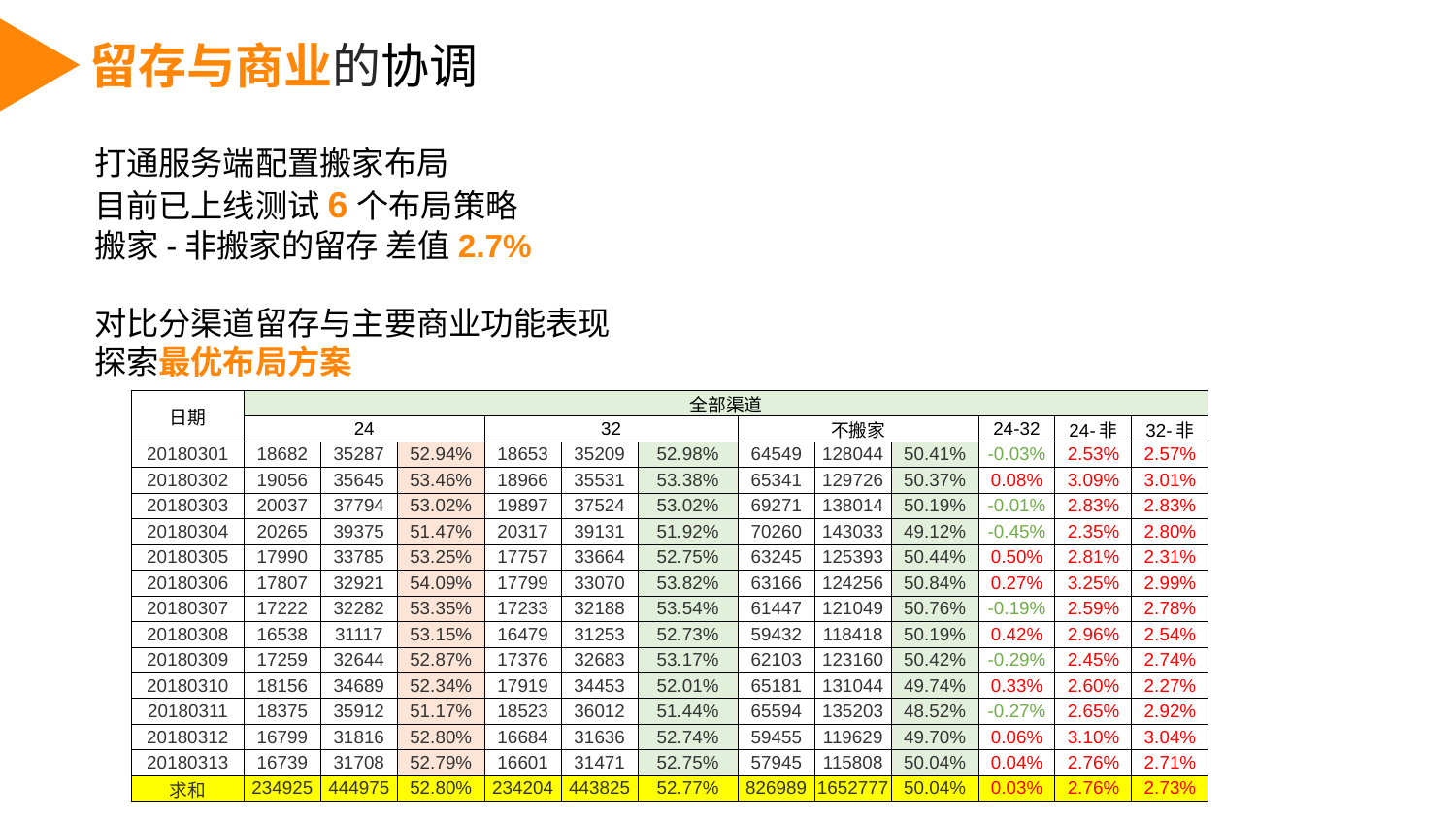

留存与商业的协调
打通服务端配置搬家布局
目前已上线测试6个布局策略
搬家-非搬家的留存 差值2.7%

对比分渠道留存与主要商业功能表现
探索最优布局方案

| 日期 | 全部渠道 |  |  |  |  |  |  |  |  |  |  |  |
| --- | --- | --- | --- | --- | --- | --- | --- | --- | --- | --- | --- | --- |
|  | 24 |  |  | 32 |  |  | 不搬家 |  |  | 24-32 | 24-非 | 32-非 |
| 20180301 | 18682 | 35287 | 52.94% | 18653 | 35209 | 52.98% | 64549 | 128044 | 50.41% | -0.03% | 2.53% | 2.57% |
| 20180302 | 19056 | 35645 | 53.46% | 18966 | 35531 | 53.38% | 65341 | 129726 | 50.37% | 0.08% | 3.09% | 3.01% |
| 20180303 | 20037 | 37794 | 53.02% | 19897 | 37524 | 53.02% | 69271 | 138014 | 50.19% | -0.01% | 2.83% | 2.83% |
| 20180304 | 20265 | 39375 | 51.47% | 20317 | 39131 | 51.92% | 70260 | 143033 | 49.12% | -0.45% | 2.35% | 2.80% |
| 20180305 | 17990 | 33785 | 53.25% | 17757 | 33664 | 52.75% | 63245 | 125393 | 50.44% | 0.50% | 2.81% | 2.31% |
| 20180306 | 17807 | 32921 | 54.09% | 17799 | 33070 | 53.82% | 63166 | 124256 | 50.84% | 0.27% | 3.25% | 2.99% |
| 20180307 | 17222 | 32282 | 53.35% | 17233 | 32188 | 53.54% | 61447 | 121049 | 50.76% | -0.19% | 2.59% | 2.78% |
| 20180308 | 16538 | 31117 | 53.15% | 16479 | 31253 | 52.73% | 59432 | 118418 | 50.19% | 0.42% | 2.96% | 2.54% |
| 20180309 | 17259 | 32644 | 52.87% | 17376 | 32683 | 53.17% | 62103 | 123160 | 50.42% | -0.29% | 2.45% | 2.74% |
| 20180310 | 18156 | 34689 | 52.34% | 17919 | 34453 | 52.01% | 65181 | 131044 | 49.74% | 0.33% | 2.60% | 2.27% |
| 20180311 | 18375 | 35912 | 51.17% | 18523 | 36012 | 51.44% | 65594 | 135203 | 48.52% | -0.27% | 2.65% | 2.92% |
| 20180312 | 16799 | 31816 | 52.80% | 16684 | 31636 | 52.74% | 59455 | 119629 | 49.70% | 0.06% | 3.10% | 3.04% |
| 20180313 | 16739 | 31708 | 52.79% | 16601 | 31471 | 52.75% | 57945 | 115808 | 50.04% | 0.04% | 2.76% | 2.71% |
| 求和 | 234925 | 444975 | 52.80% | 234204 | 443825 | 52.77% | 826989 | 1652777 | 50.04% | 0.03% | 2.76% | 2.73% |